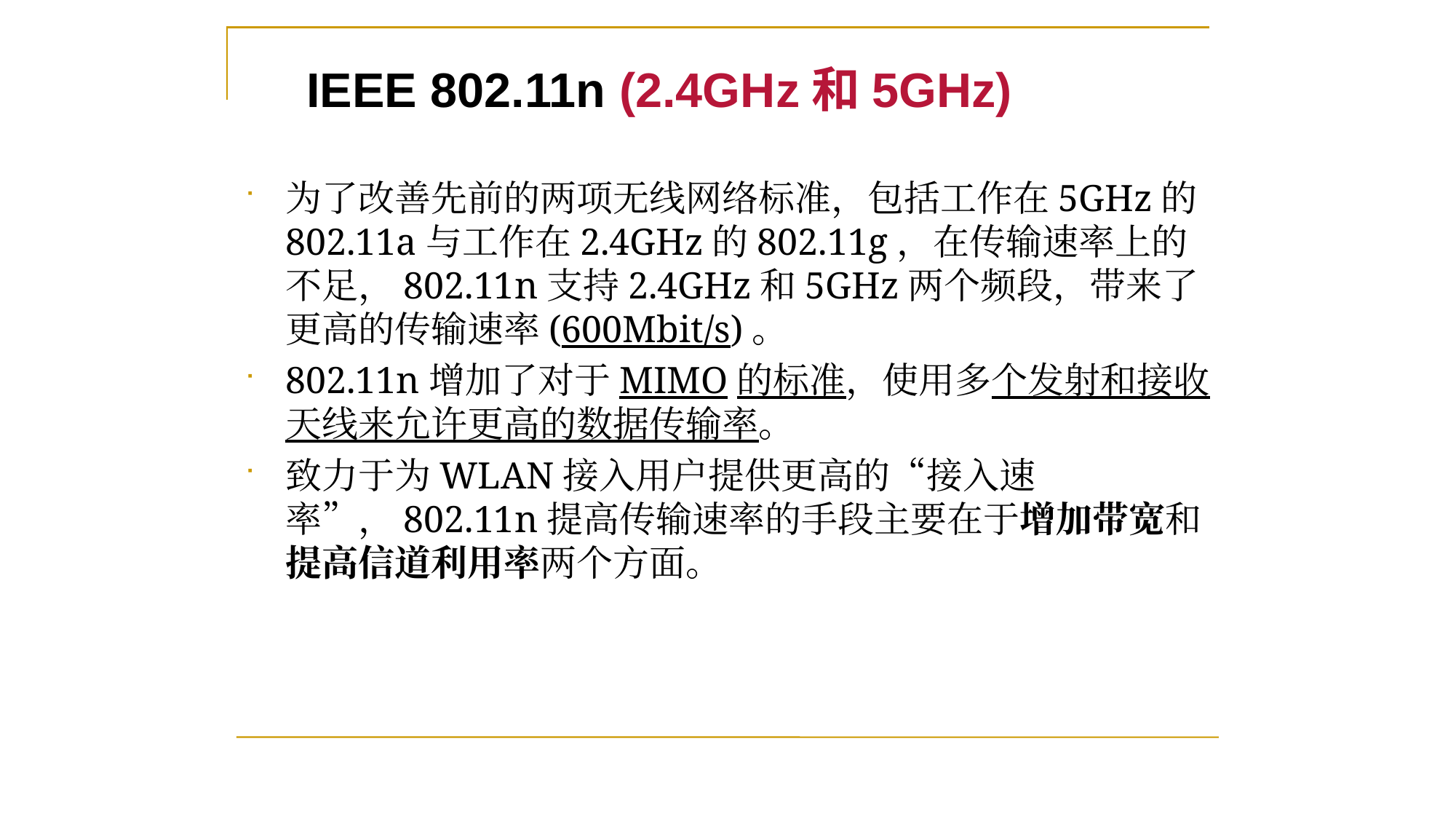

IEEE 802.11n (2.4GHz和5GHz)
为了改善先前的两项无线网络标准，包括工作在5GHz的802.11a与工作在2.4GHz的802.11g，在传输速率上的不足，802.11n支持2.4GHz和5GHz两个频段，带来了更高的传输速率(600Mbit/s)。
802.11n增加了对于MIMO的标准，使用多个发射和接收天线来允许更高的数据传输率。
致力于为WLAN接入用户提供更高的“接入速率”，802.11n提高传输速率的手段主要在于增加带宽和提高信道利用率两个方面。